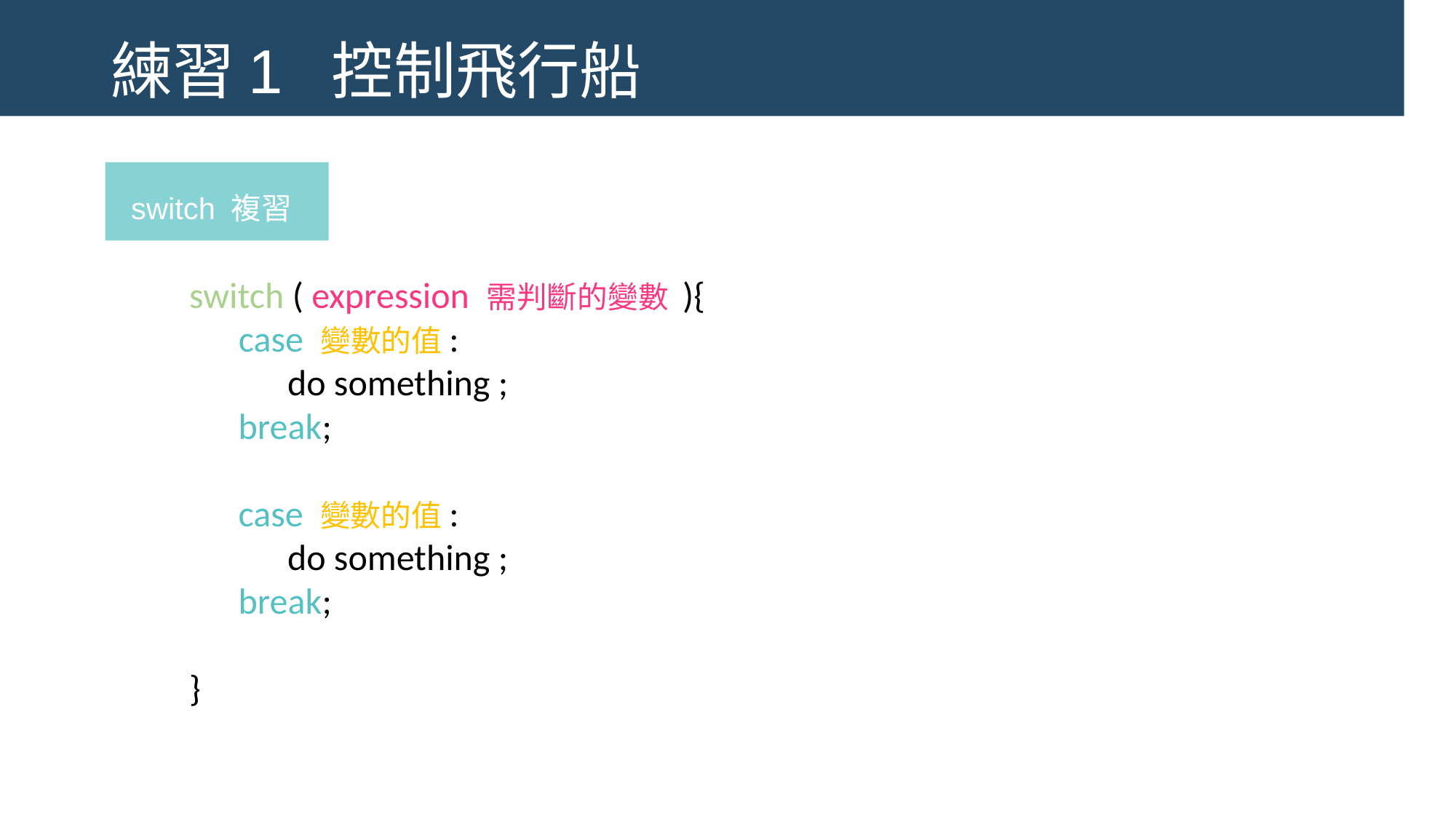

練習1  控制飛行船
switch 複習
switch ( expression 需判斷的變數 ){
      case 變數的值:
            do something ;
      break;

      case 變數的值:
            do something ;
      break;

}